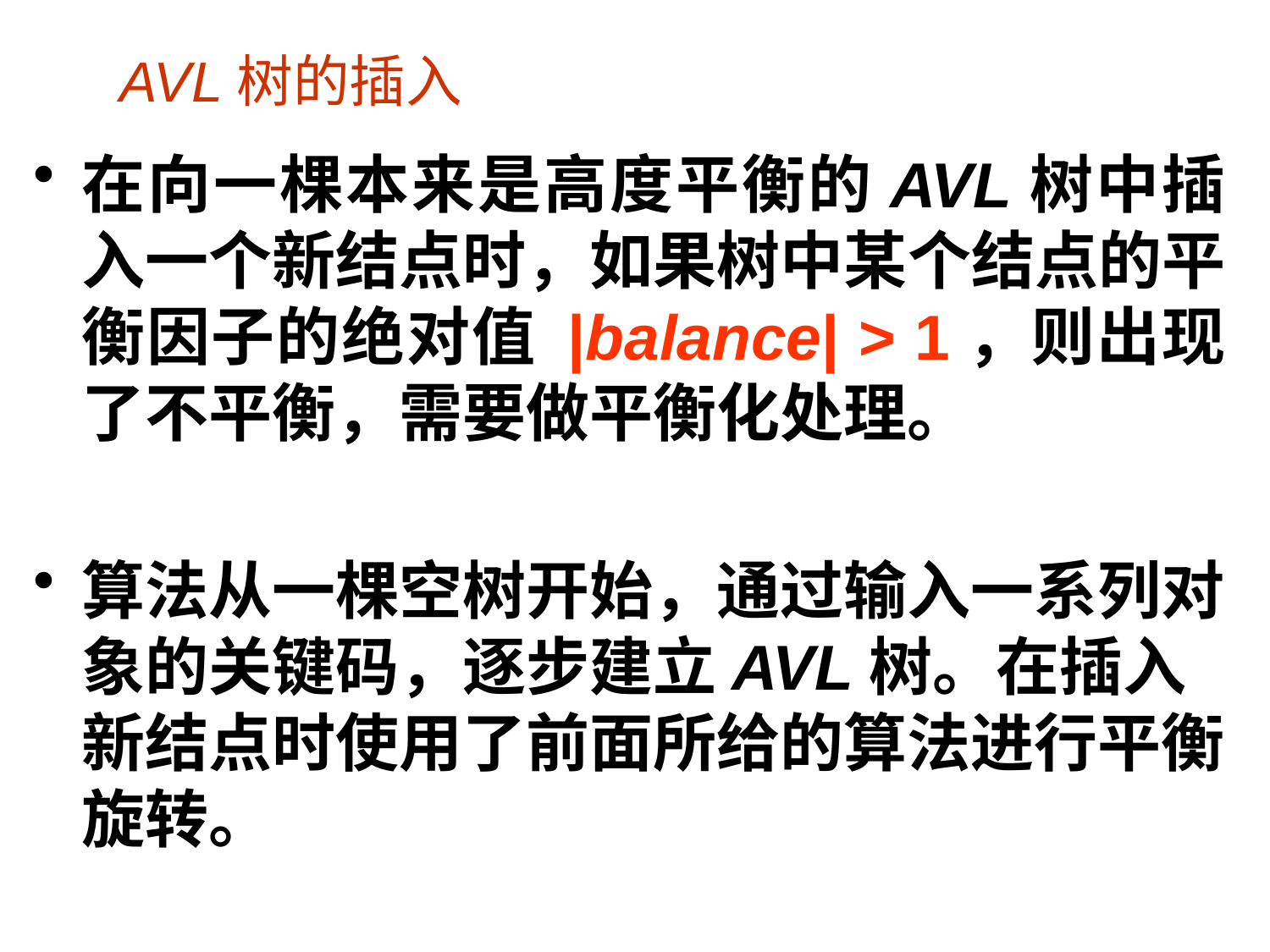

# AVL树的插入
在向一棵本来是高度平衡的AVL树中插入一个新结点时，如果树中某个结点的平衡因子的绝对值 |balance| > 1，则出现了不平衡，需要做平衡化处理。

算法从一棵空树开始，通过输入一系列对象的关键码，逐步建立AVL树。在插入新结点时使用了前面所给的算法进行平衡旋转。